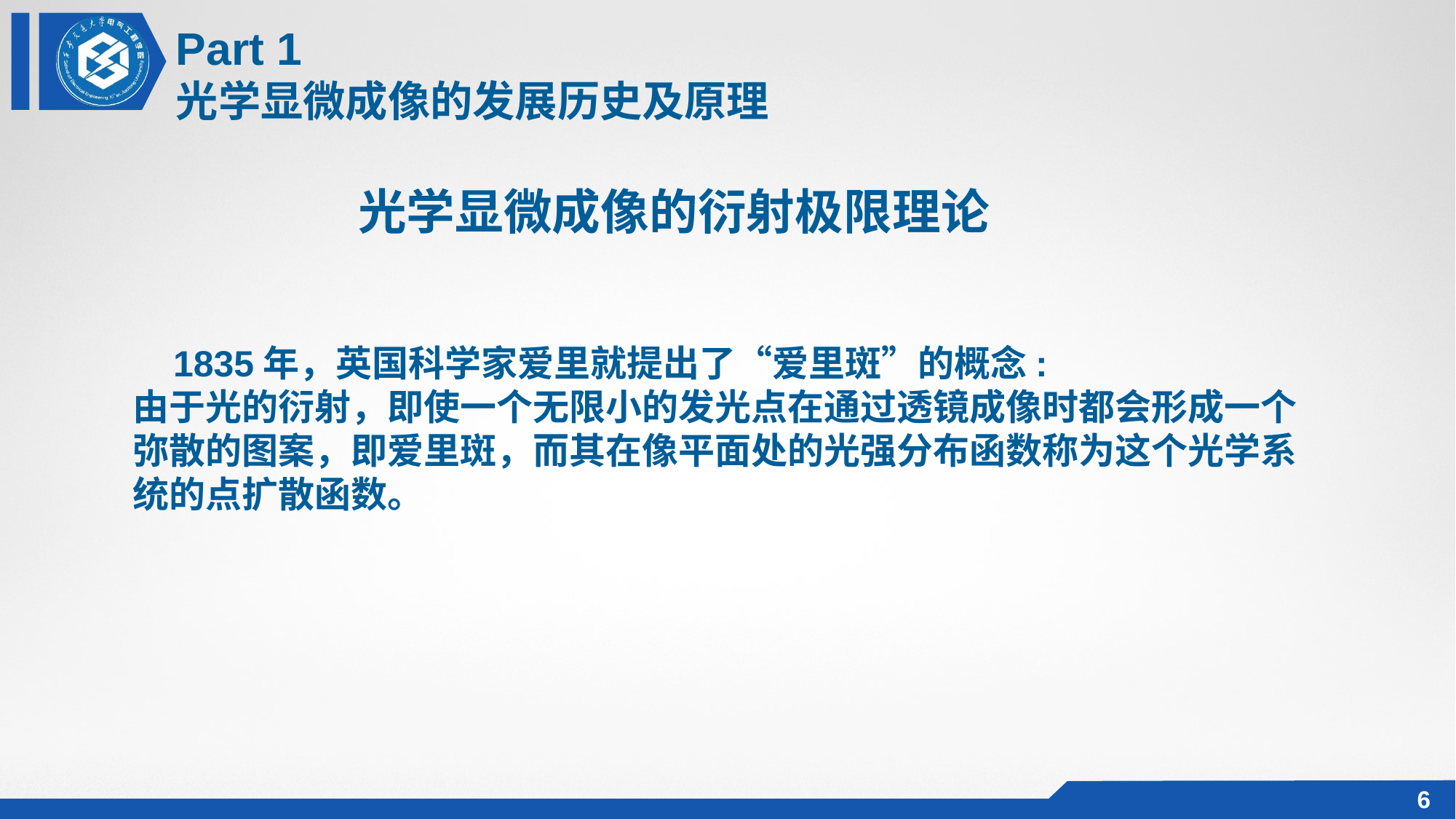

Part 1
光学显微成像的发展历史及原理

  光学显微成像的衍射极限理论
    1835年，英国科学家爱里就提出了“爱里斑”的概念:
由于光的衍射，即使一个无限小的发光点在通过透镜成像时都会形成一个弥散的图案，即爱里斑，而其在像平面处的光强分布函数称为这个光学系统的点扩散函数。
6